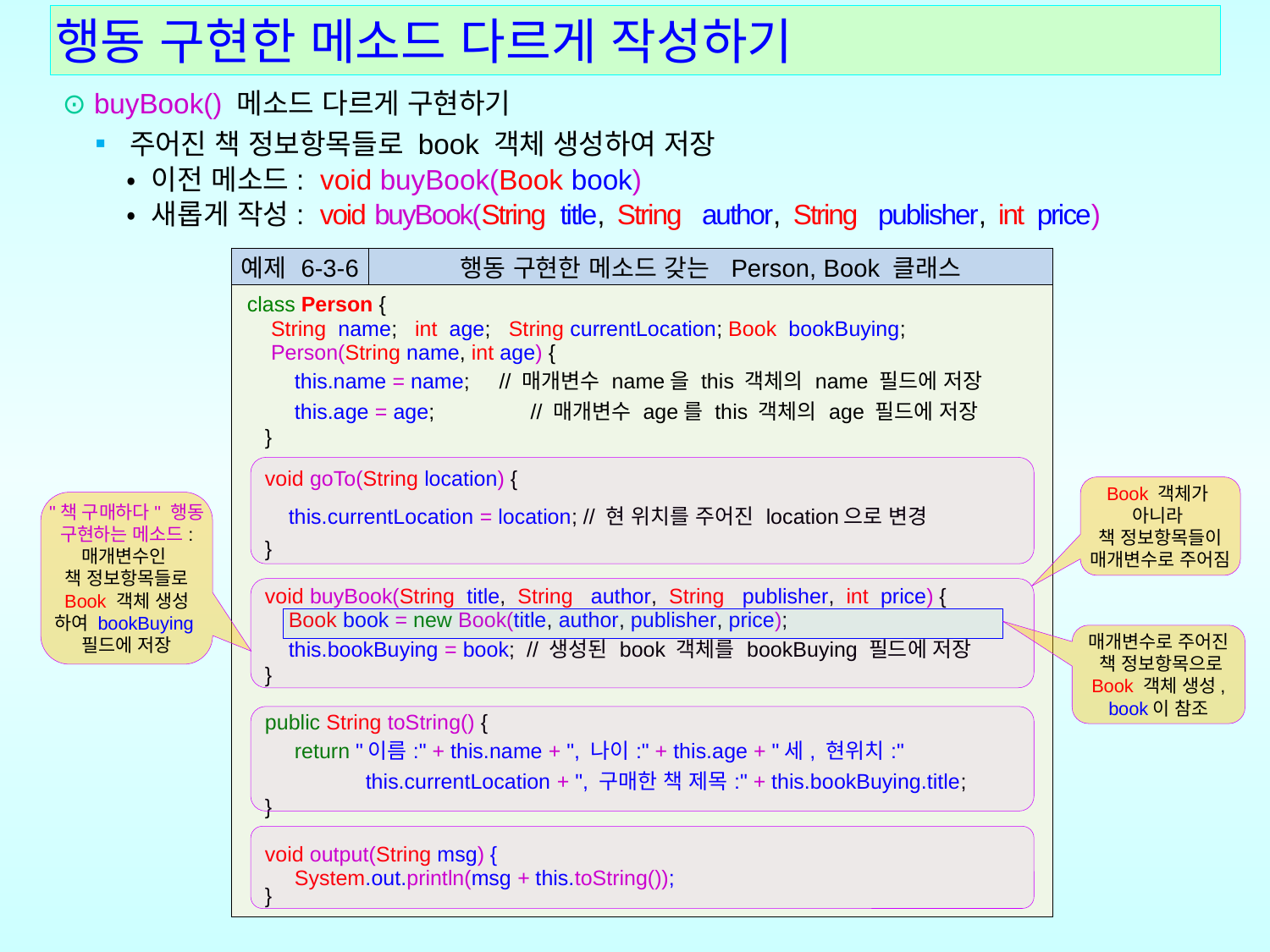

# 행동 구현한 메소드 다르게 작성하기
⊙ buyBook() 메소드 다르게 구현하기
   ▪ 주어진 책 정보항목들로 book 객체 생성하여 저장
        • 이전 메소드:  void buyBook(Book book)
        • 새롭게 작성:  void buyBook(String  title,  String   author,  String   publisher,  int  price)
| 예제 6-3-6 | 행동 구현한 메소드 갖는 Person, Book 클래스 |
| --- | --- |
| class Person { String name; int age; String currentLocation; Book bookBuying; Person(String name, int age) { this.name = name; // 매개변수 name을 this 객체의 name 필드에 저장 this.age = age; // 매개변수 age를 this 객체의 age 필드에 저장 } void goTo(String location) { this.currentLocation = location; // 현 위치를 주어진 location으로 변경 } void buyBook(String title, String author, String publisher, int price) { Book book = new Book(title, author, publisher, price); this.bookBuying = book; // 생성된 book 객체를 bookBuying 필드에 저장 } public String toString() { return "이름:" + this.name + ", 나이:" + this.age + "세, 현위치:" this.currentLocation + ", 구매한 책 제목:" + this.bookBuying.title; } void output(String msg) { System.out.println(msg + this.toString()); } |  |

Book 객체가
아니라
책 정보항목들이 매개변수로 주어짐
"책 구매하다" 행동 구현하는 메소드:
매개변수인
책 정보항목들로 Book 객체 생성
하여 bookBuying
필드에 저장

매개변수로 주어진
 책 정보항목으로  Book 객체 생성, book이 참조